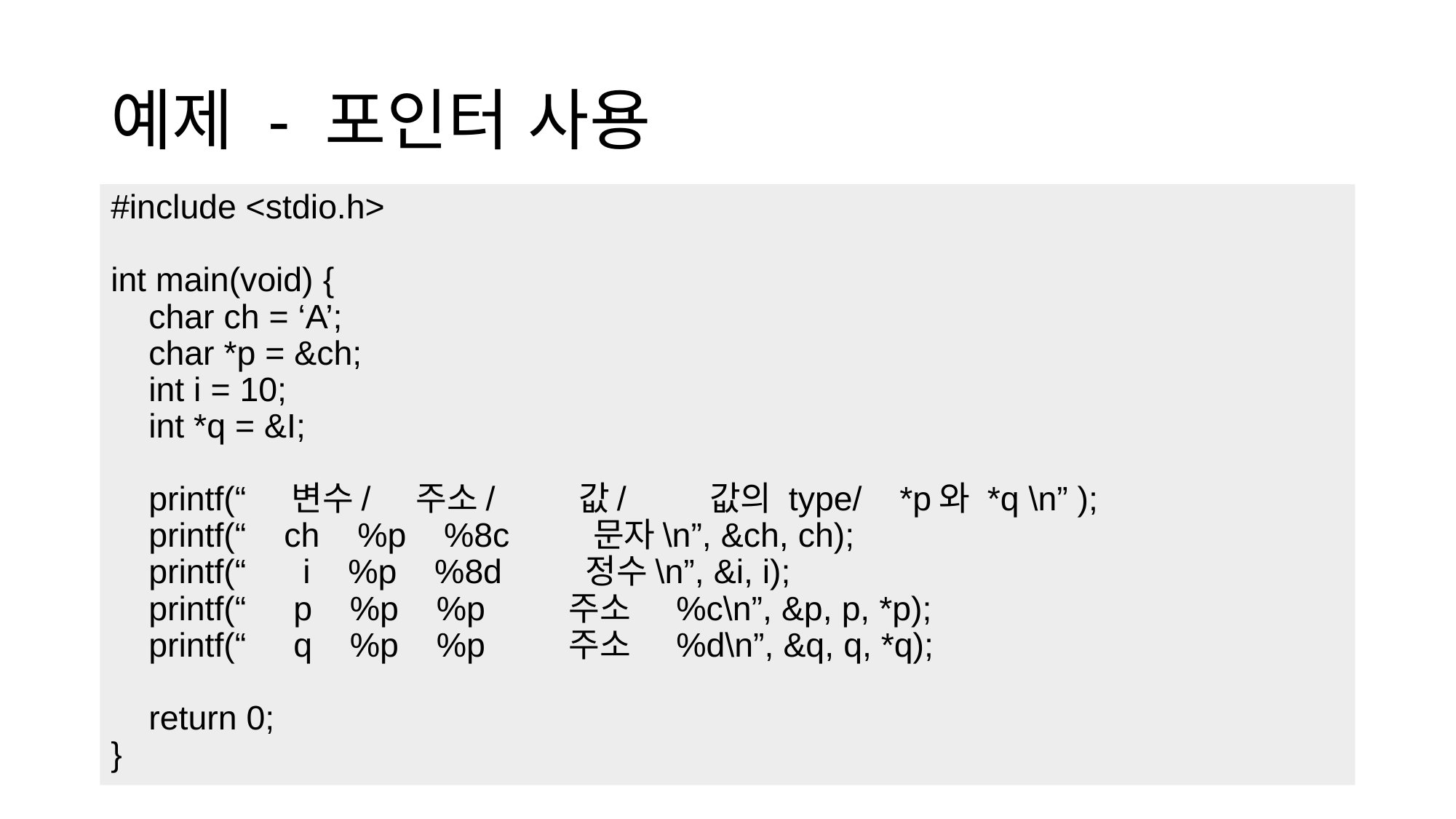

예제 - 포인터 사용
#include <stdio.h>

int main(void) {
    char ch = ‘A’;
    char *p = &ch;
    int i = 10;
    int *q = &I;

    printf(“    변수/    주소/        값/        값의 type/    *p와 *q \n” );
    printf(“    ch    %p    %8c        문자\n”, &ch, ch);
    printf(“      i    %p    %8d        정수\n”, &i, i);
    printf(“     p    %p    %p        주소    %c\n”, &p, p, *p);
    printf(“     q    %p    %p        주소    %d\n”, &q, q, *q);

    return 0;
}